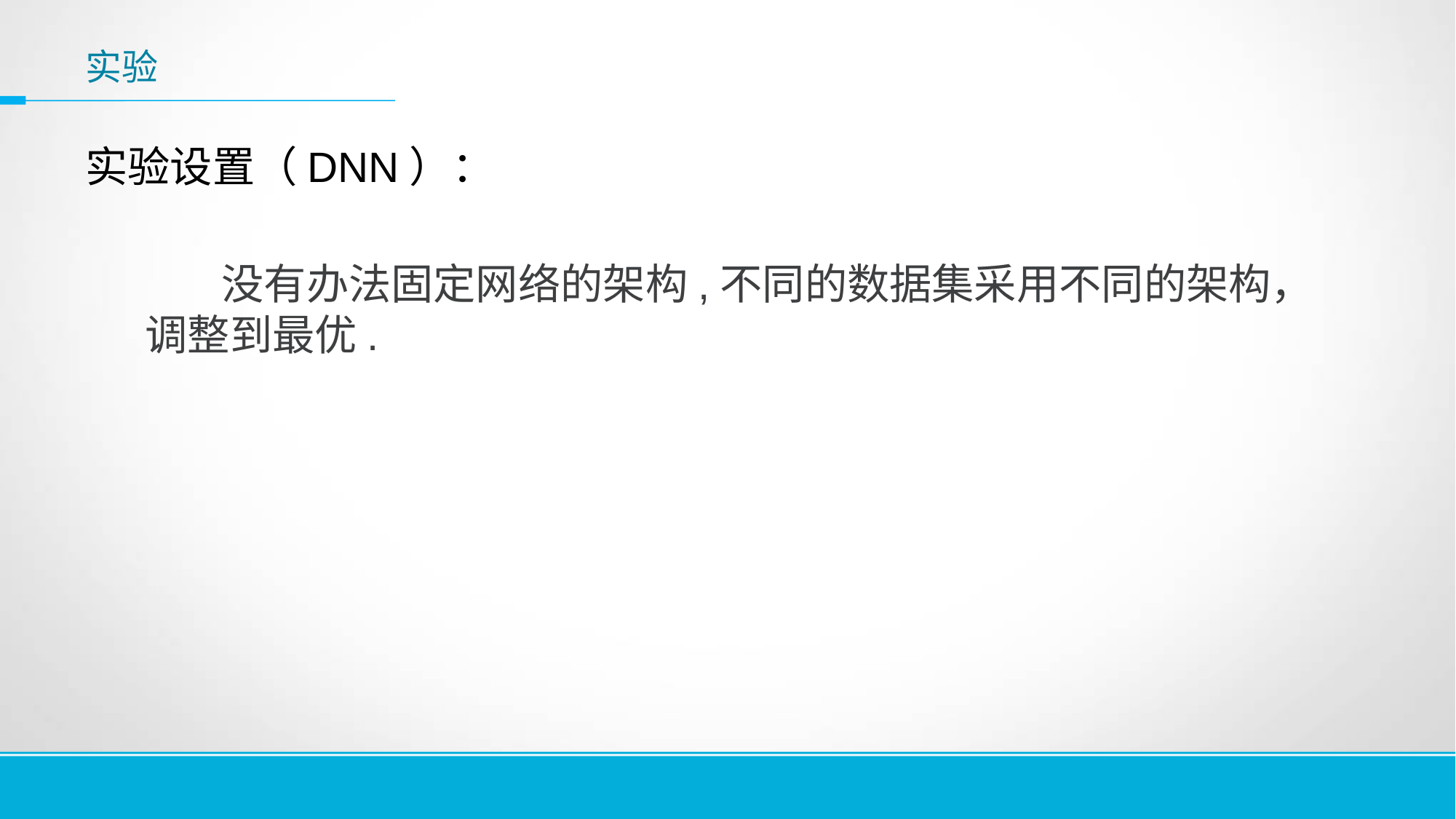

# 实验
实验设置（DNN）：
       没有办法固定网络的架构,不同的数据集采用不同的架构，调整到最优.